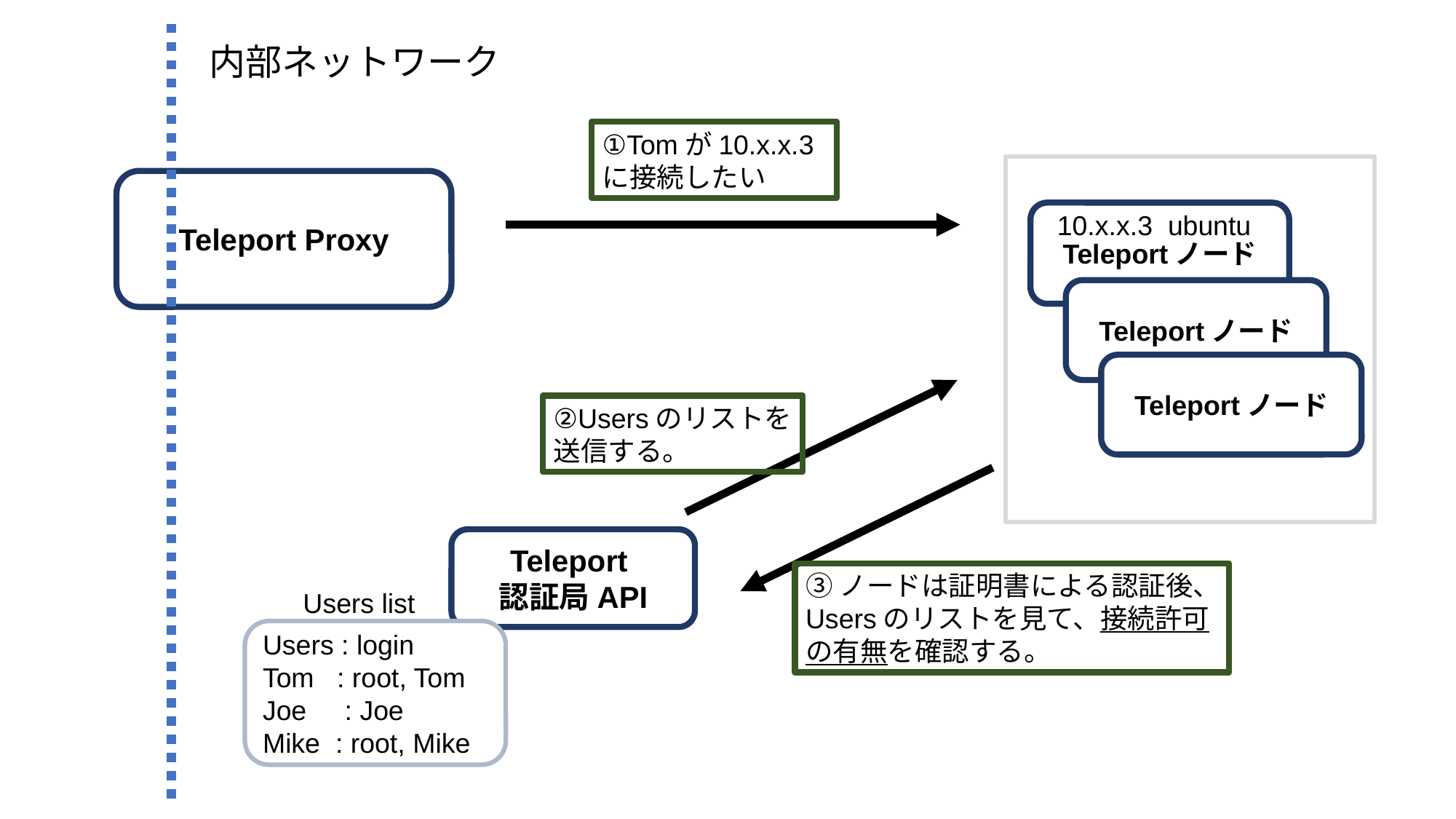

内部ネットワーク
①Tomが10.x.x.3に接続したい

Teleport Proxy
10.x.x.3  ubuntu
Teleportノード
Teleportノード
Teleportノード
②Usersのリストを
送信する。
Teleport
認証局API
③ノードは証明書による認証後、Usersのリストを見て、接続許可の有無を確認する。
Users list
Users : login
Tom   : root, Tom
Joe     : Joe
Mike  : root, Mike